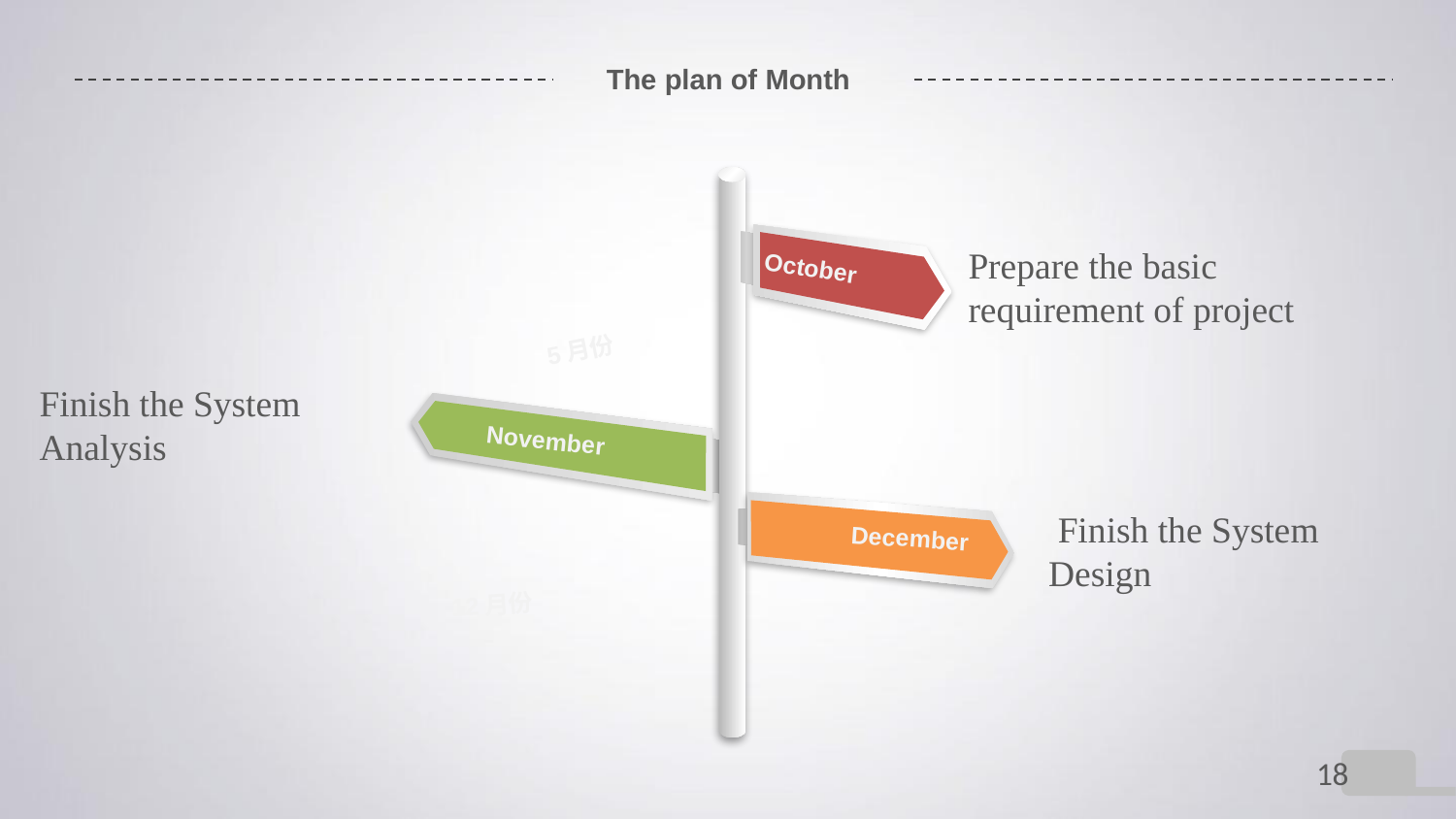

# The plan of Month

Prepare the basic requirement of project
October
5月份
Finish the System Analysis

November

 Finish the System Design
December
12月份